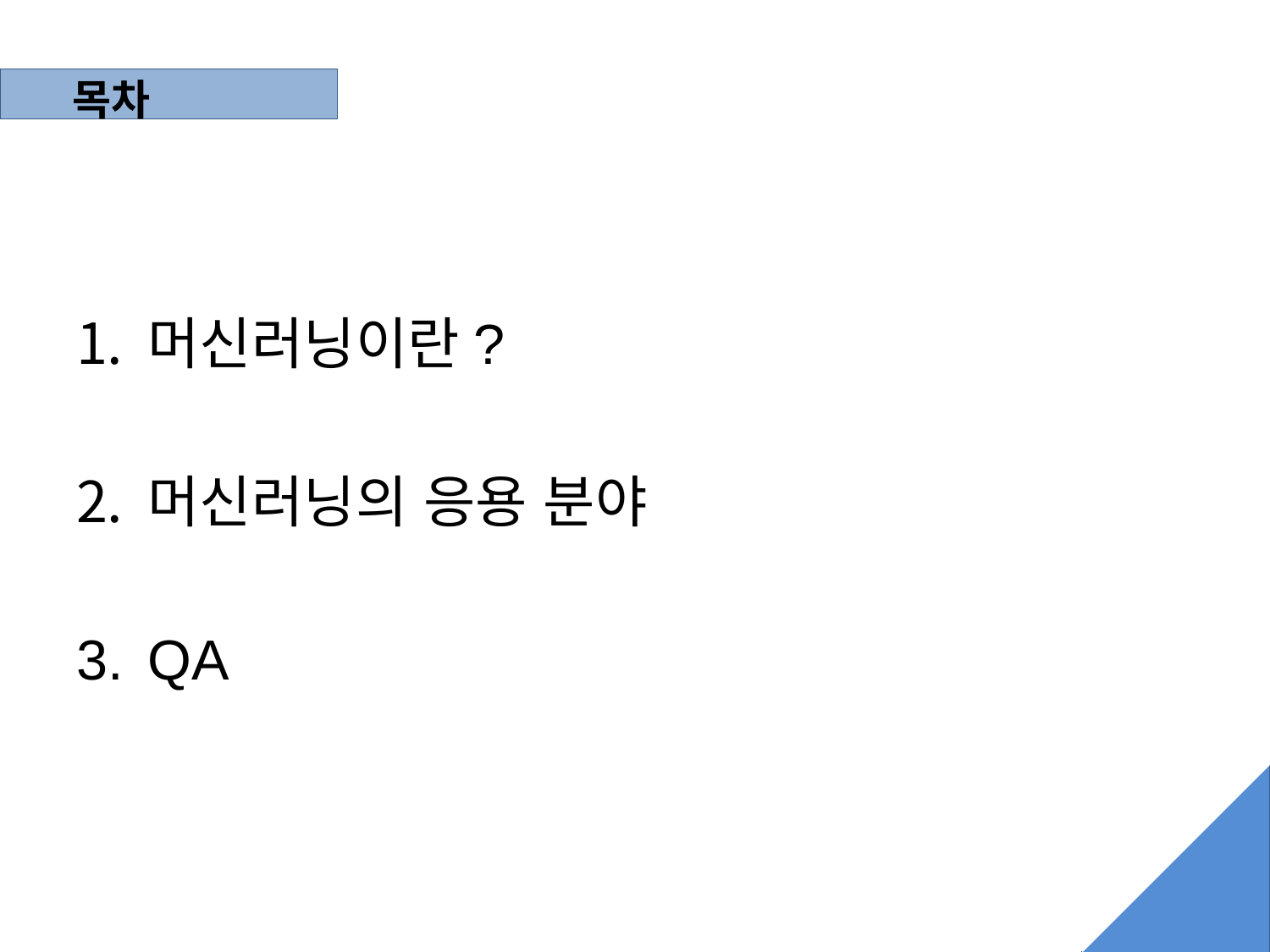

# 목차

머신러닝이란?

머신러닝의 응용 분야

QA